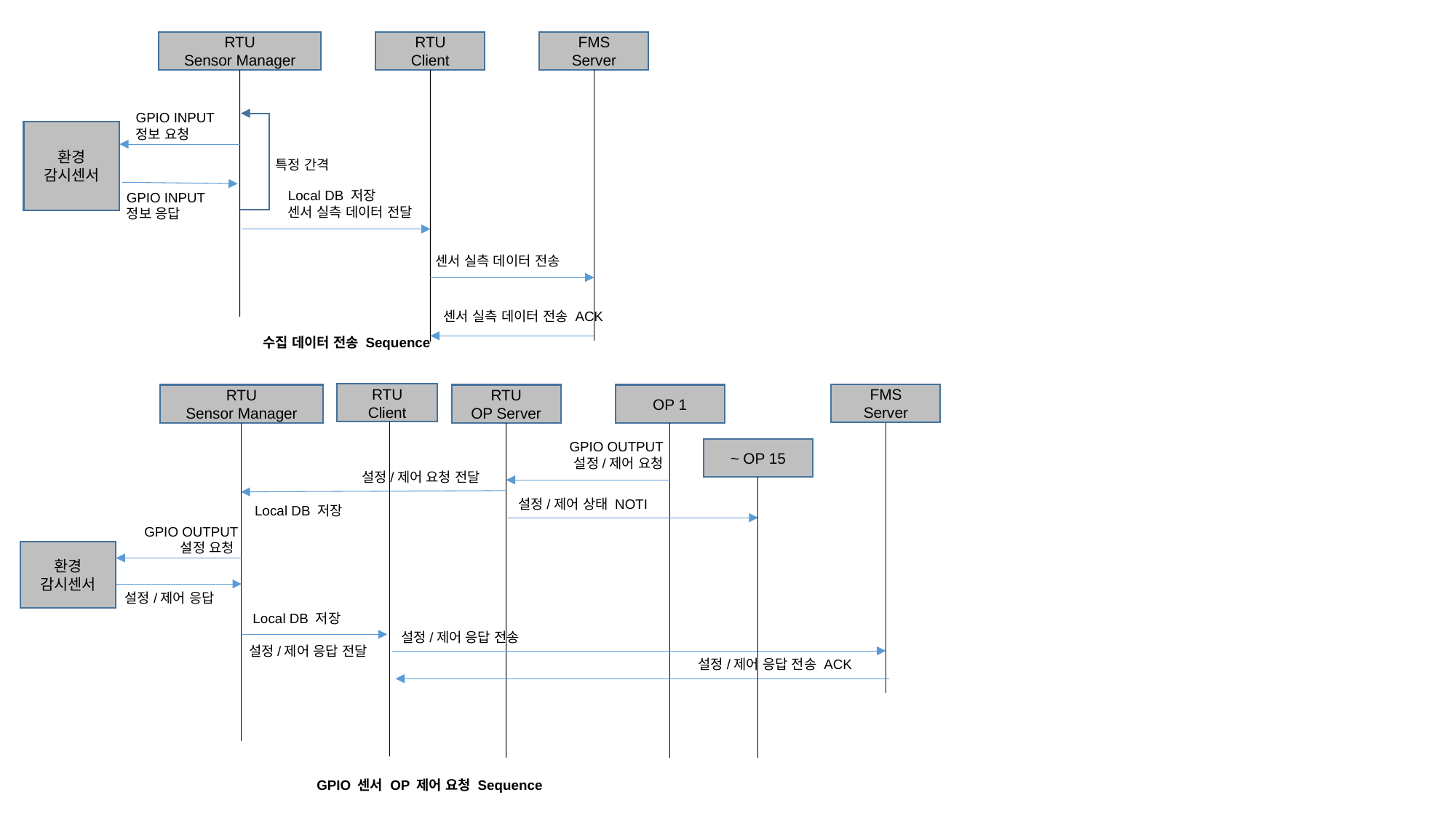

RTU
Sensor Manager
RTU
Client
FMS
Server
GPIO INPUT
정보 요청

환경 감시센서
특정 간격
Local DB 저장
센서 실측 데이터 전달
GPIO INPUT
정보 응답
센서 실측 데이터 전송
센서 실측 데이터 전송 ACK
수집 데이터 전송 Sequence
RTU
Client
FMS
Server
RTU
Sensor Manager
RTU
OP Server
OP 1
GPIO OUTPUT
설정/제어 요청
~ OP 15
설정/제어 요청 전달
설정/제어 상태 NOTI
Local DB 저장
GPIO OUTPUT
설정 요청
환경 감시센서
설정/제어 응답
Local DB 저장
설정/제어 응답 전송
설정/제어 응답 전달
설정/제어 응답 전송 ACK
GPIO 센서 OP 제어 요청 Sequence